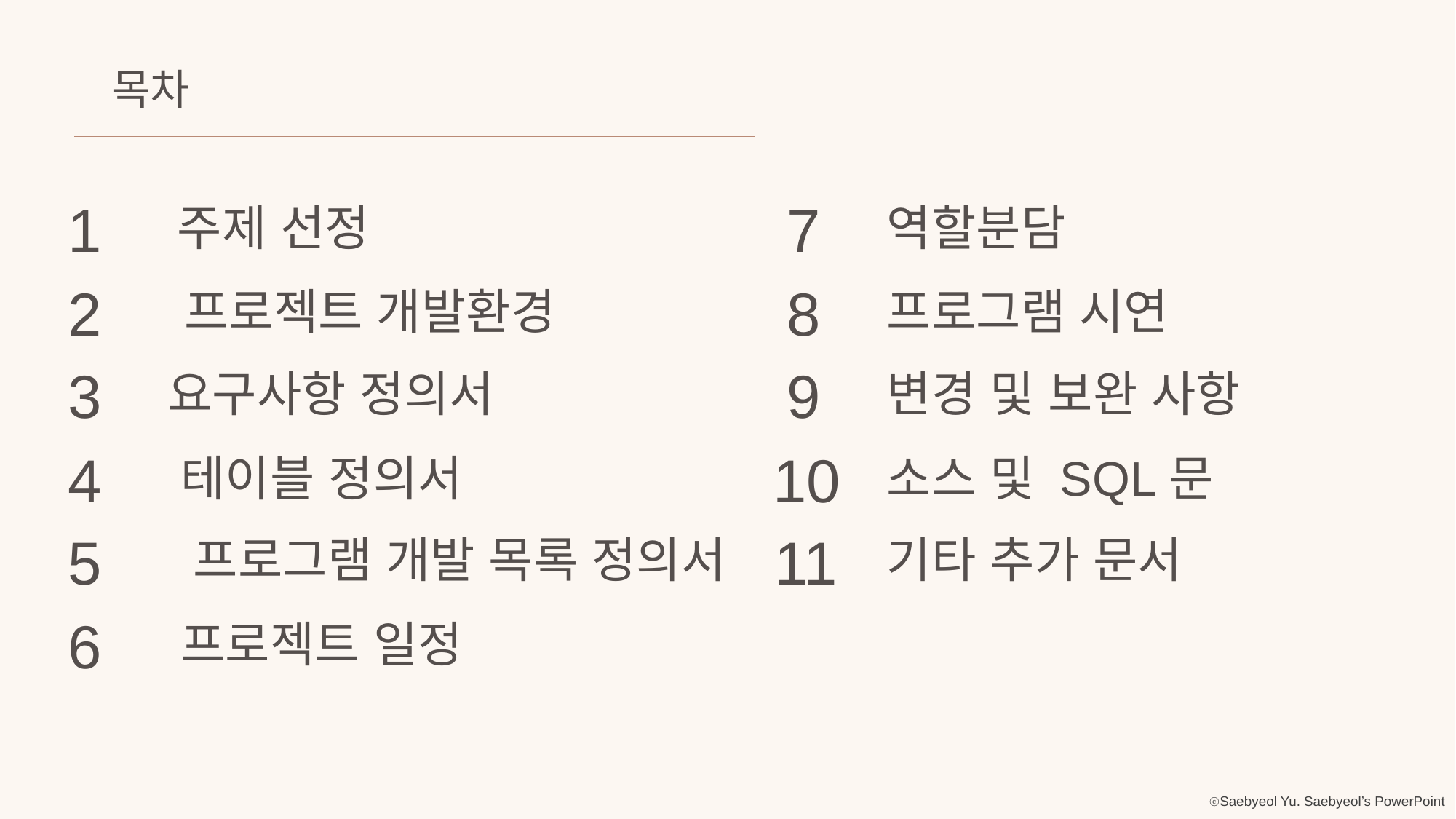

목차
1
7
주제 선정
역할분담
2
8
프로젝트 개발환경
프로그램 시연
3
9
요구사항 정의서
변경 및 보완 사항
4
10
테이블 정의서
소스 및 SQL문
5
11
프로그램 개발 목록 정의서
기타 추가 문서
6
프로젝트 일정